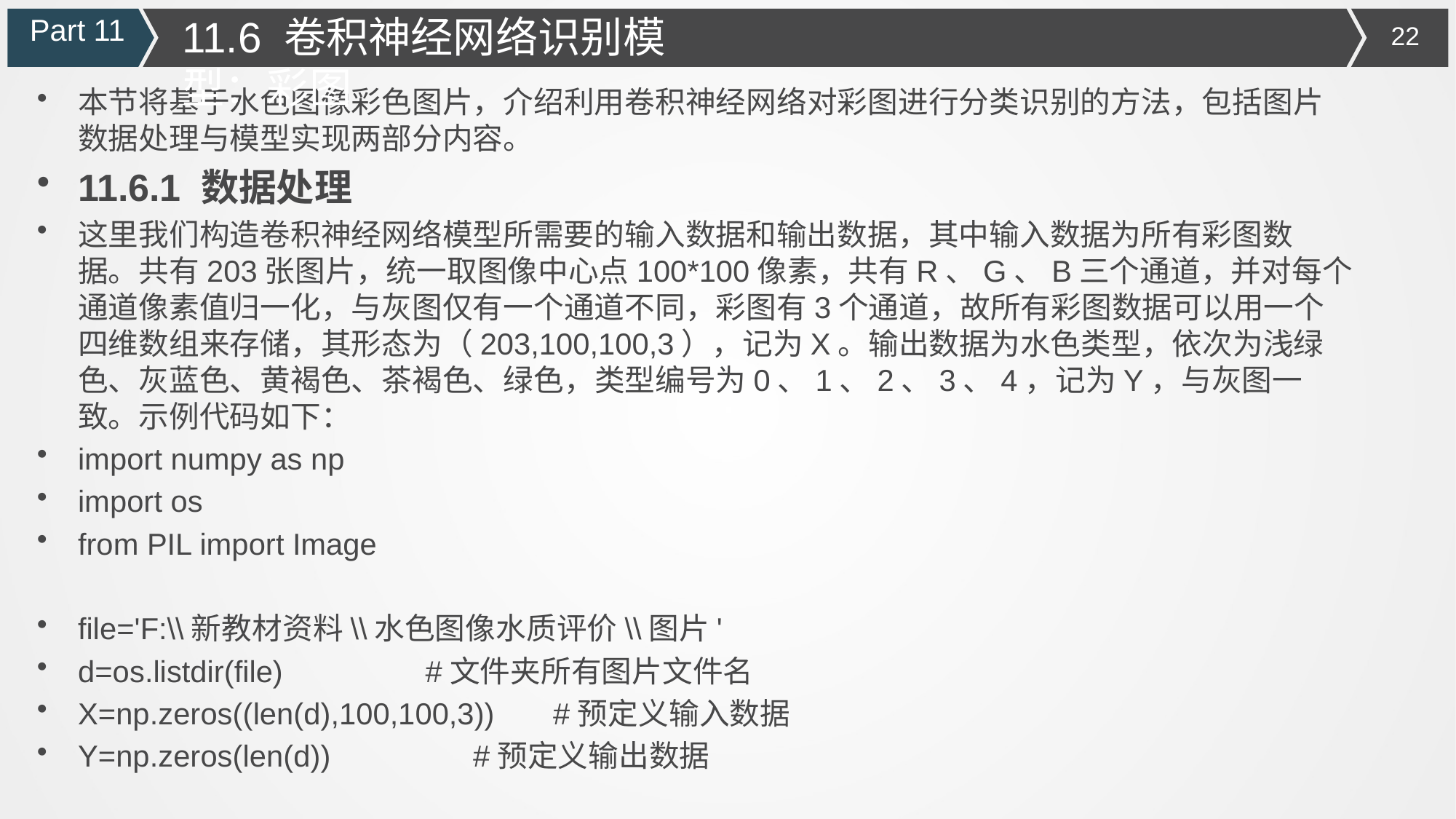

11.6 卷积神经网络识别模型：彩图
Part 11
本节将基于水色图像彩色图片，介绍利用卷积神经网络对彩图进行分类识别的方法，包括图片数据处理与模型实现两部分内容。
11.6.1 数据处理
这里我们构造卷积神经网络模型所需要的输入数据和输出数据，其中输入数据为所有彩图数据。共有203张图片，统一取图像中心点100*100像素，共有R、G、B三个通道，并对每个通道像素值归一化，与灰图仅有一个通道不同，彩图有3个通道，故所有彩图数据可以用一个四维数组来存储，其形态为（203,100,100,3），记为X。输出数据为水色类型，依次为浅绿色、灰蓝色、黄褐色、茶褐色、绿色，类型编号为0、1、2、3、4，记为Y，与灰图一致。示例代码如下：
import numpy as np
import os
from PIL import Image

file='F:\\新教材资料\\水色图像水质评价\\图片'
d=os.listdir(file)                 #文件夹所有图片文件名
X=np.zeros((len(d),100,100,3))       #预定义输入数据
Y=np.zeros(len(d))                 #预定义输出数据